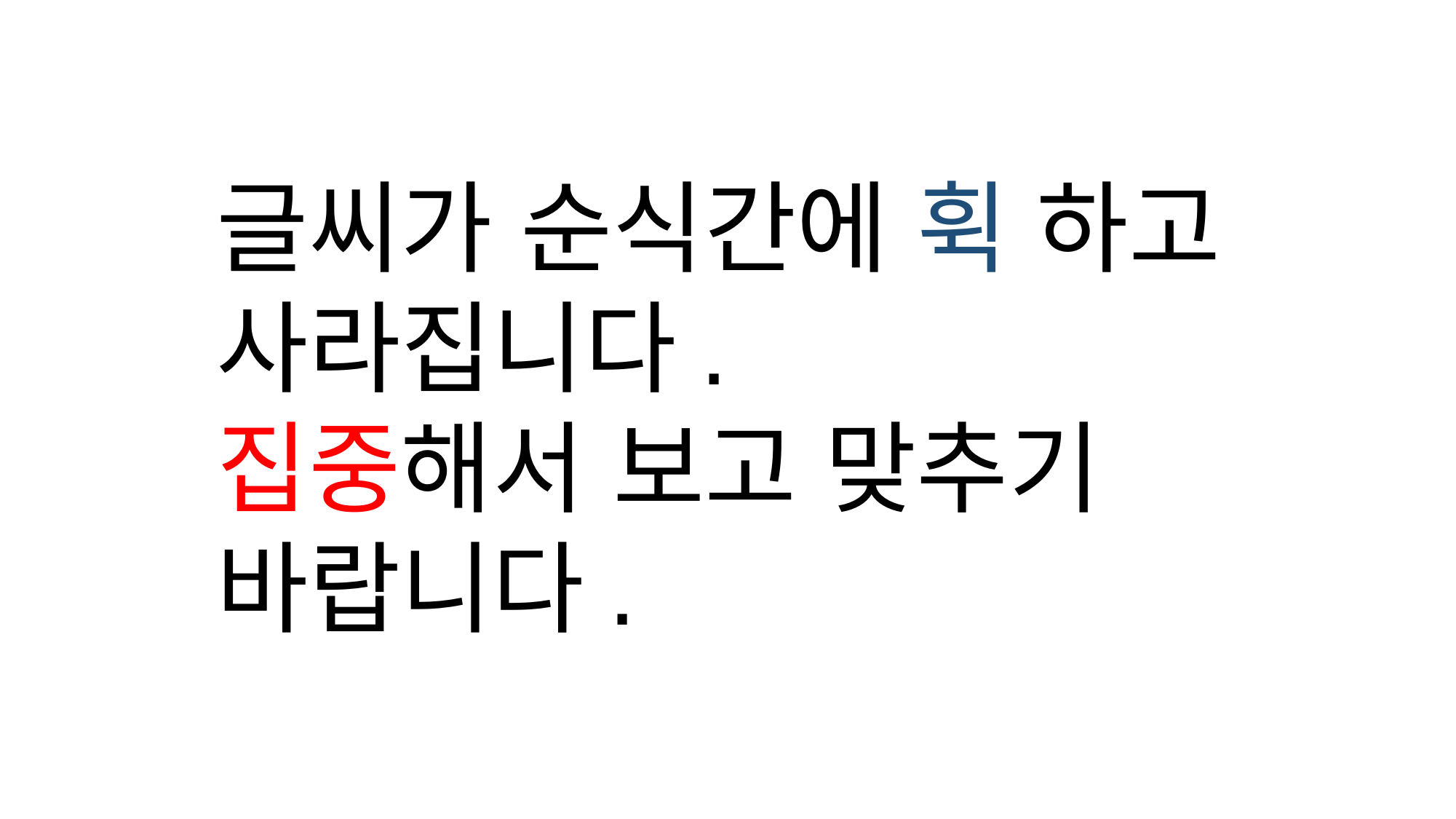

글씨가 순식간에 휙 하고 사라집니다.
집중해서 보고 맞추기 바랍니다.